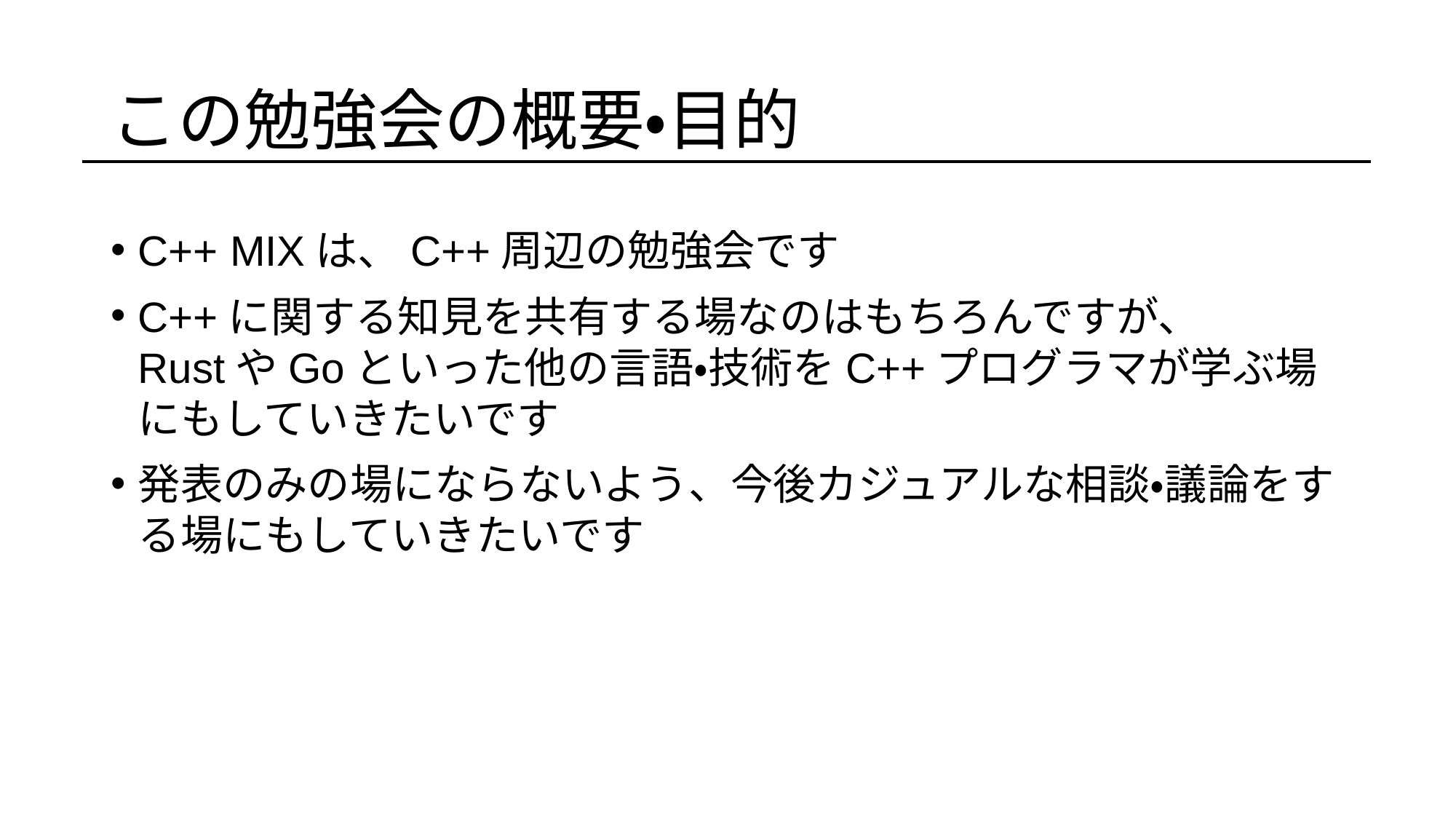

# この勉強会の概要・目的
C++ MIXは、C++周辺の勉強会です
C++に関する知見を共有する場なのはもちろんですが、
RustやGoといった他の言語・技術をC++プログラマが学ぶ場にもしていきたいです
発表のみの場にならないよう、今後カジュアルな相談・議論をする場にもしていきたいです